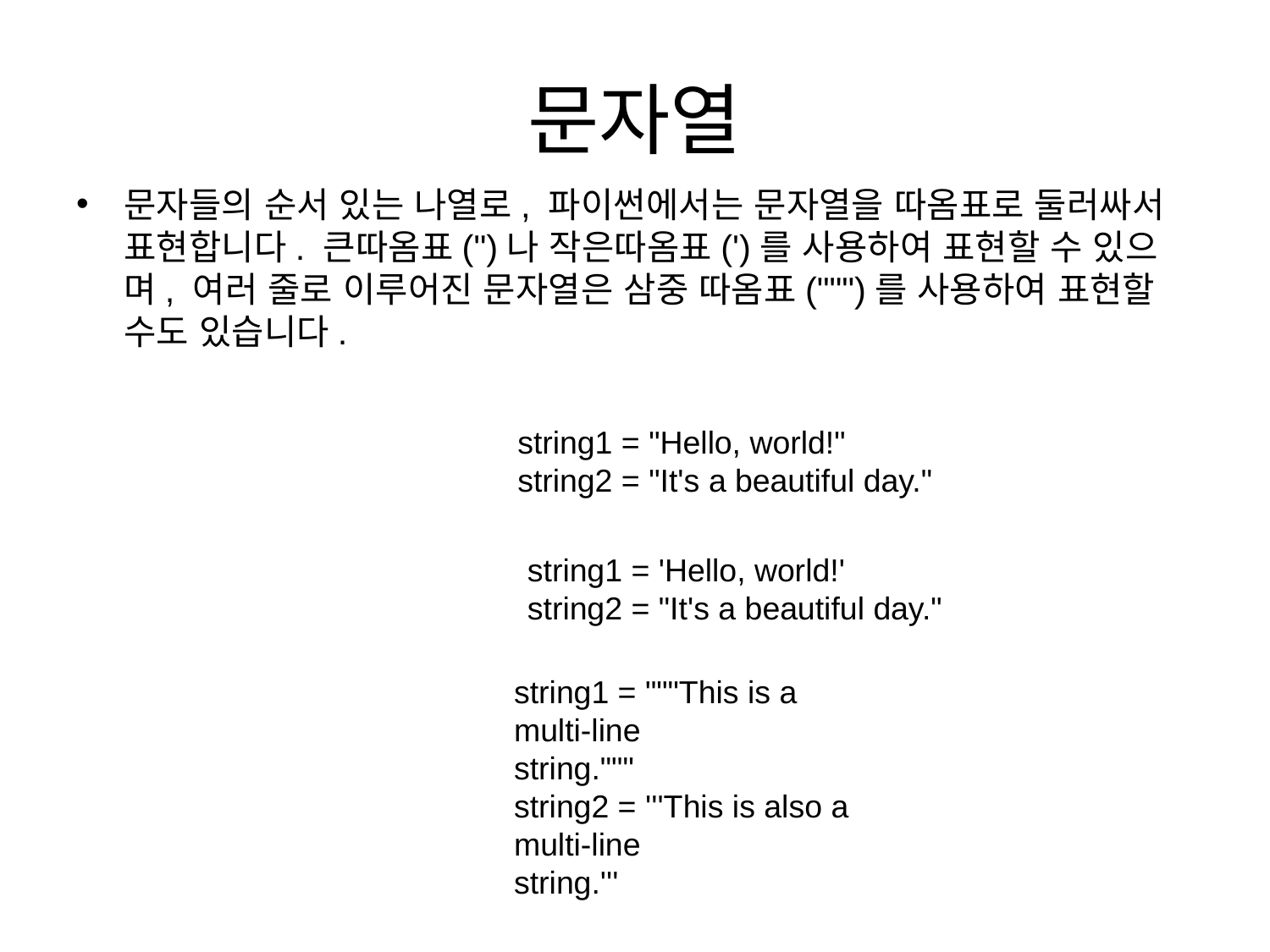

# 문자열
문자들의 순서 있는 나열로, 파이썬에서는 문자열을 따옴표로 둘러싸서 표현합니다. 큰따옴표(")나 작은따옴표(')를 사용하여 표현할 수 있으며, 여러 줄로 이루어진 문자열은 삼중 따옴표(""")를 사용하여 표현할 수도 있습니다.
string1 = "Hello, world!"
string2 = "It's a beautiful day."
string1 = 'Hello, world!'
string2 = "It's a beautiful day."
string1 = """This is a
multi-line
string."""
string2 = '''This is also a
multi-line
string.'''